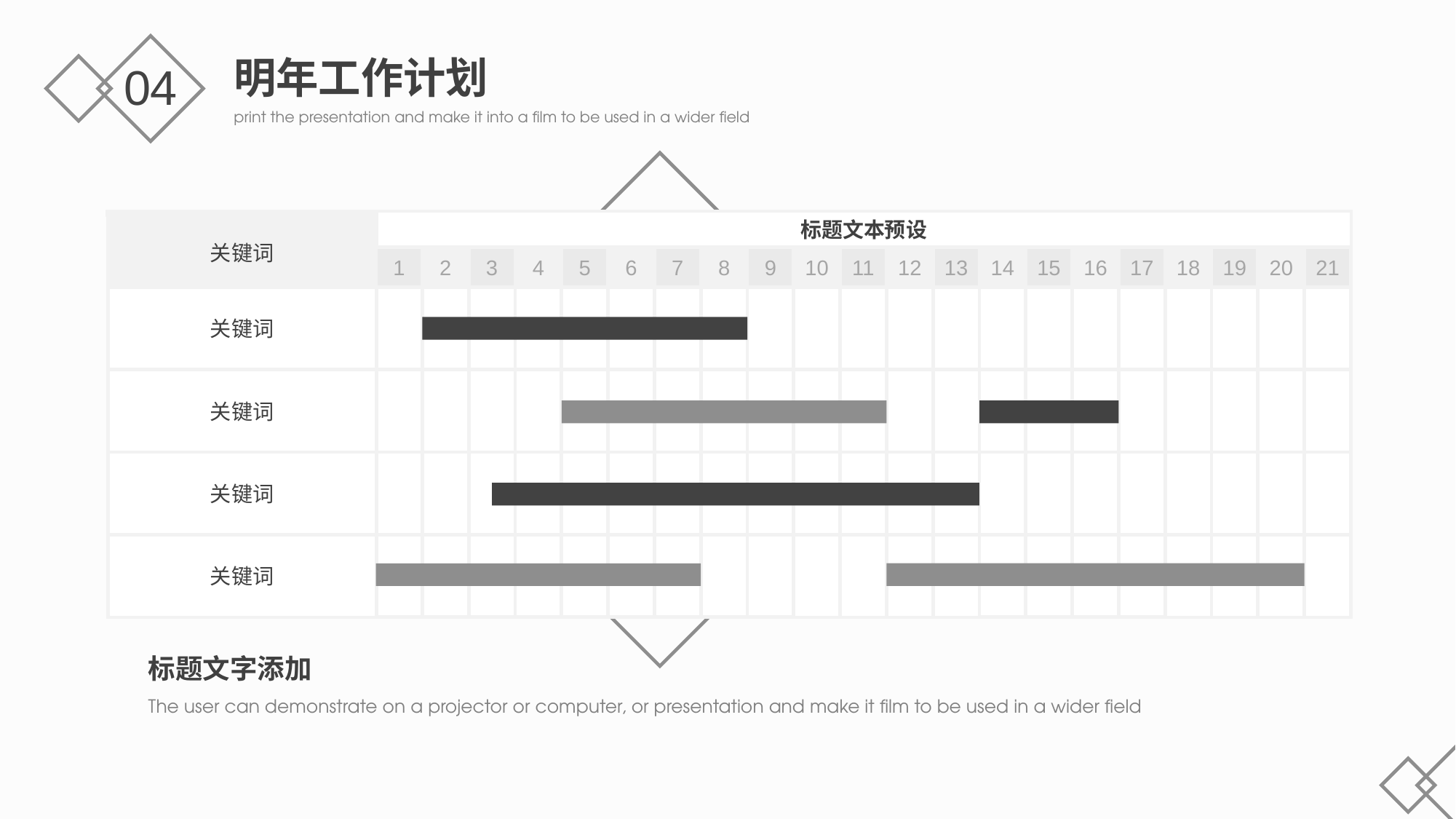

明年工作计划
print the presentation and make it into a film to be used in a wider field
04

标题文本预设
关键词
1
2
3
4
5
6

7
8
9
14
15
16
17
10
11
12
13
18
19
20
21

关键词

关键词

关键词

关键词

标题文字添加
The user can demonstrate on a projector or computer, or presentation and make it film to be used in a wider field